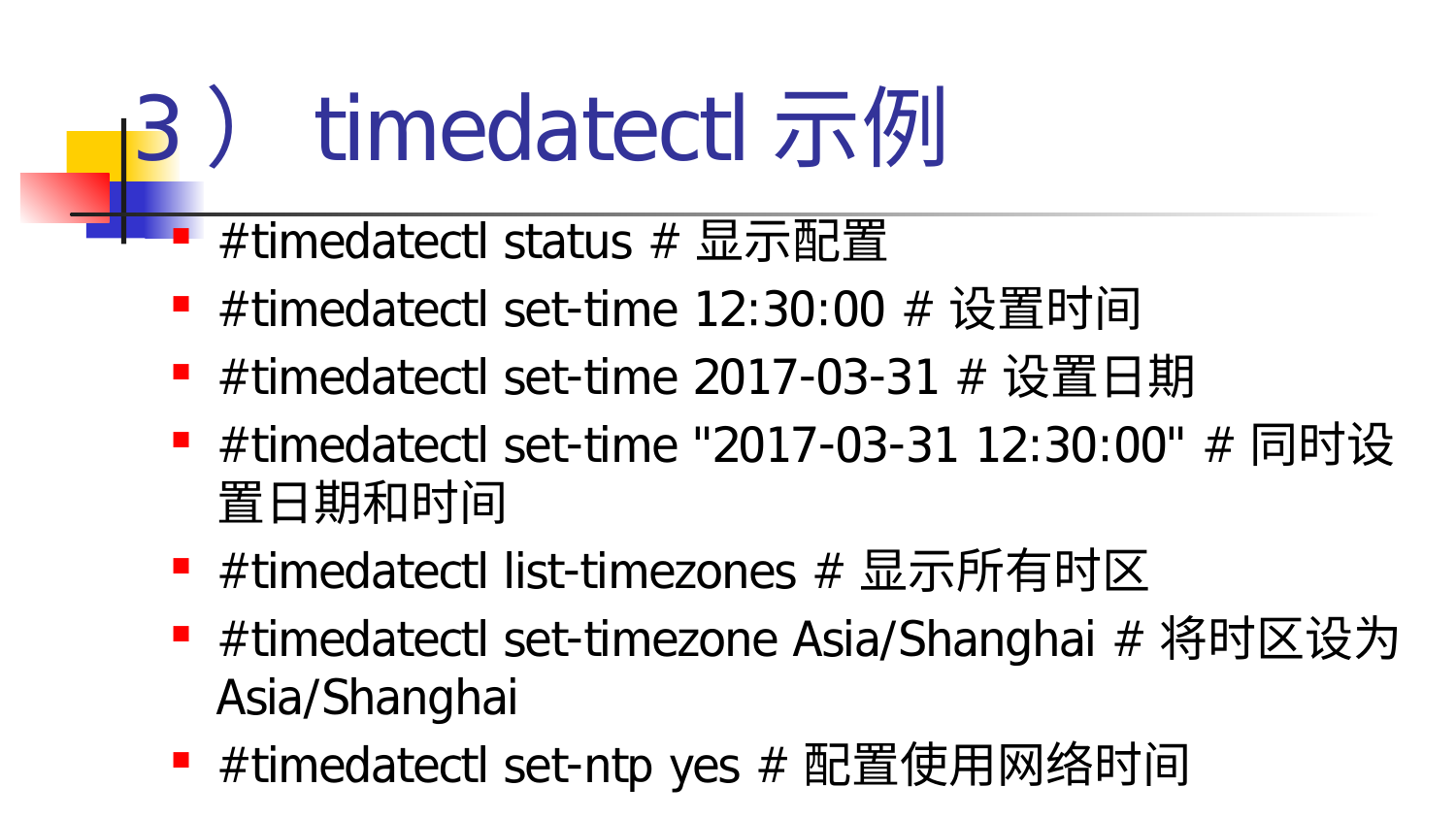

# 3）timedatectl示例
#timedatectl status #显示配置
#timedatectl set-time 12:30:00 #设置时间
#timedatectl set-time 2017-03-31 #设置日期
#timedatectl set-time "2017-03-31 12:30:00" #同时设置日期和时间
#timedatectl list-timezones #显示所有时区
#timedatectl set-timezone Asia/Shanghai #将时区设为Asia/Shanghai
#timedatectl set-ntp yes #配置使用网络时间